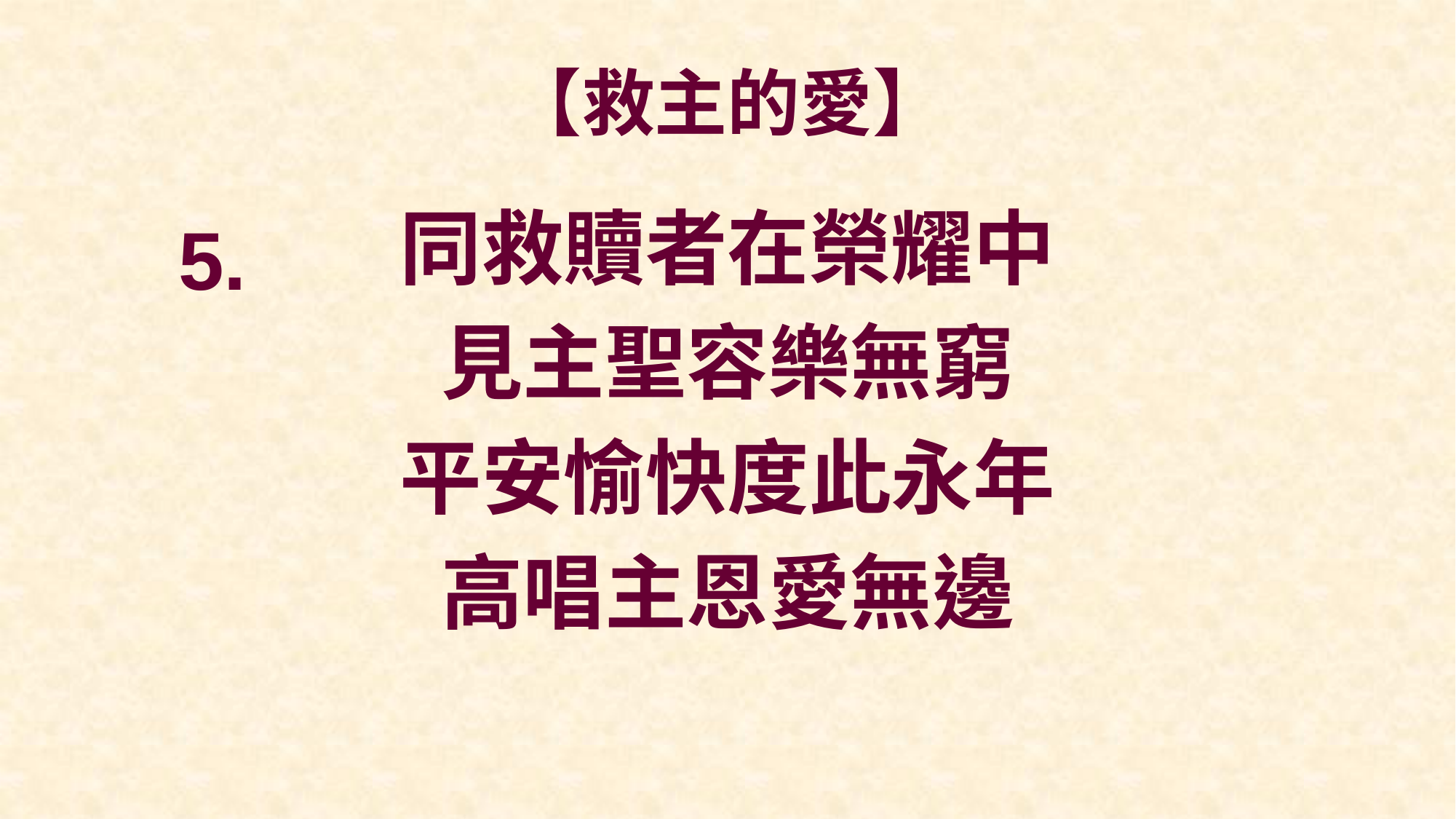

# 【救主的愛】
同救贖者在榮耀中
見主聖容樂無窮
平安愉快度此永年
高唱主恩愛無邊
5.